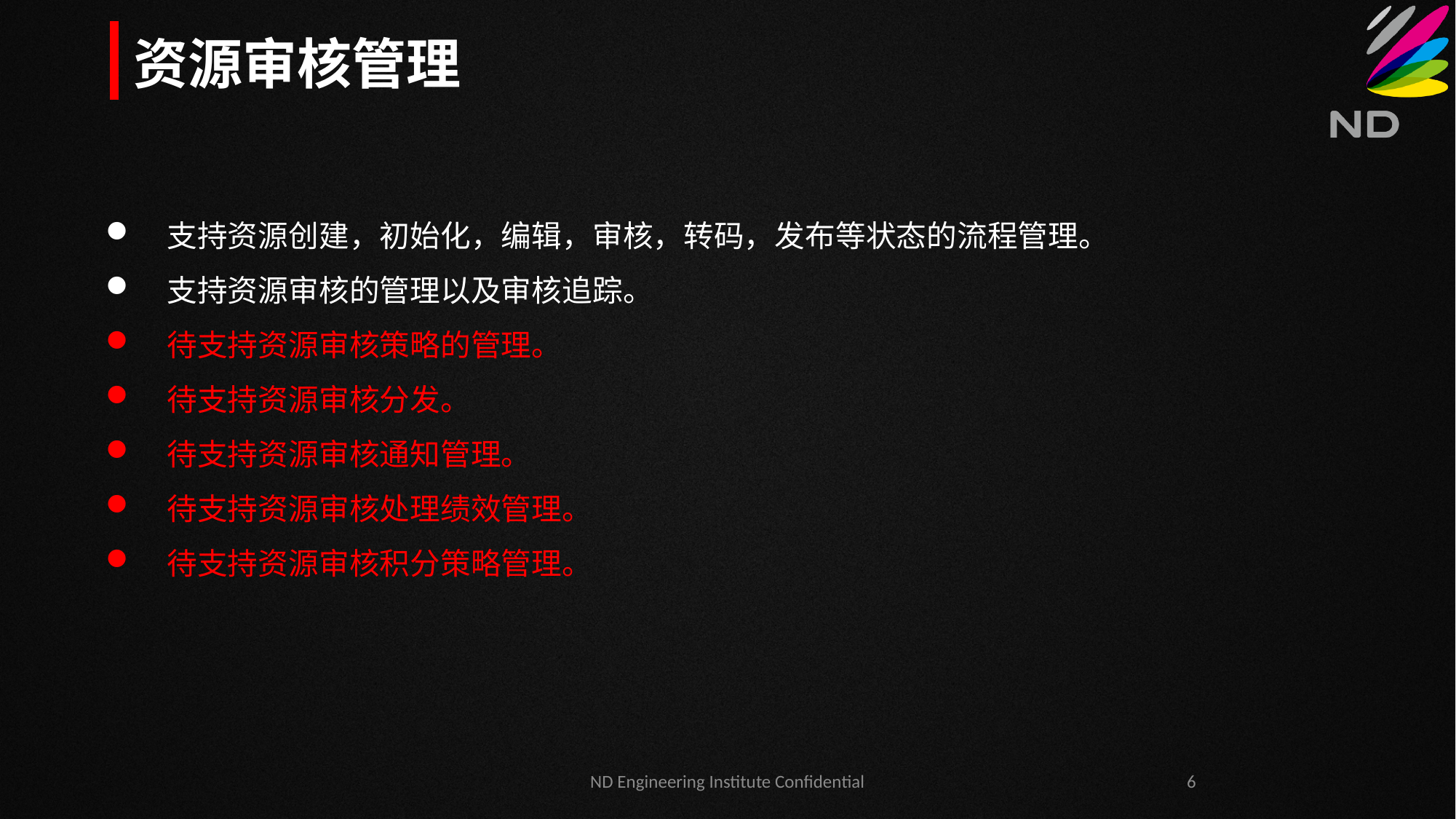

资源审核管理
支持资源创建，初始化，编辑，审核，转码，发布等状态的流程管理。
支持资源审核的管理以及审核追踪。
待支持资源审核策略的管理。
待支持资源审核分发。
待支持资源审核通知管理。
待支持资源审核处理绩效管理。
待支持资源审核积分策略管理。
ND Engineering Institute Confidential
6